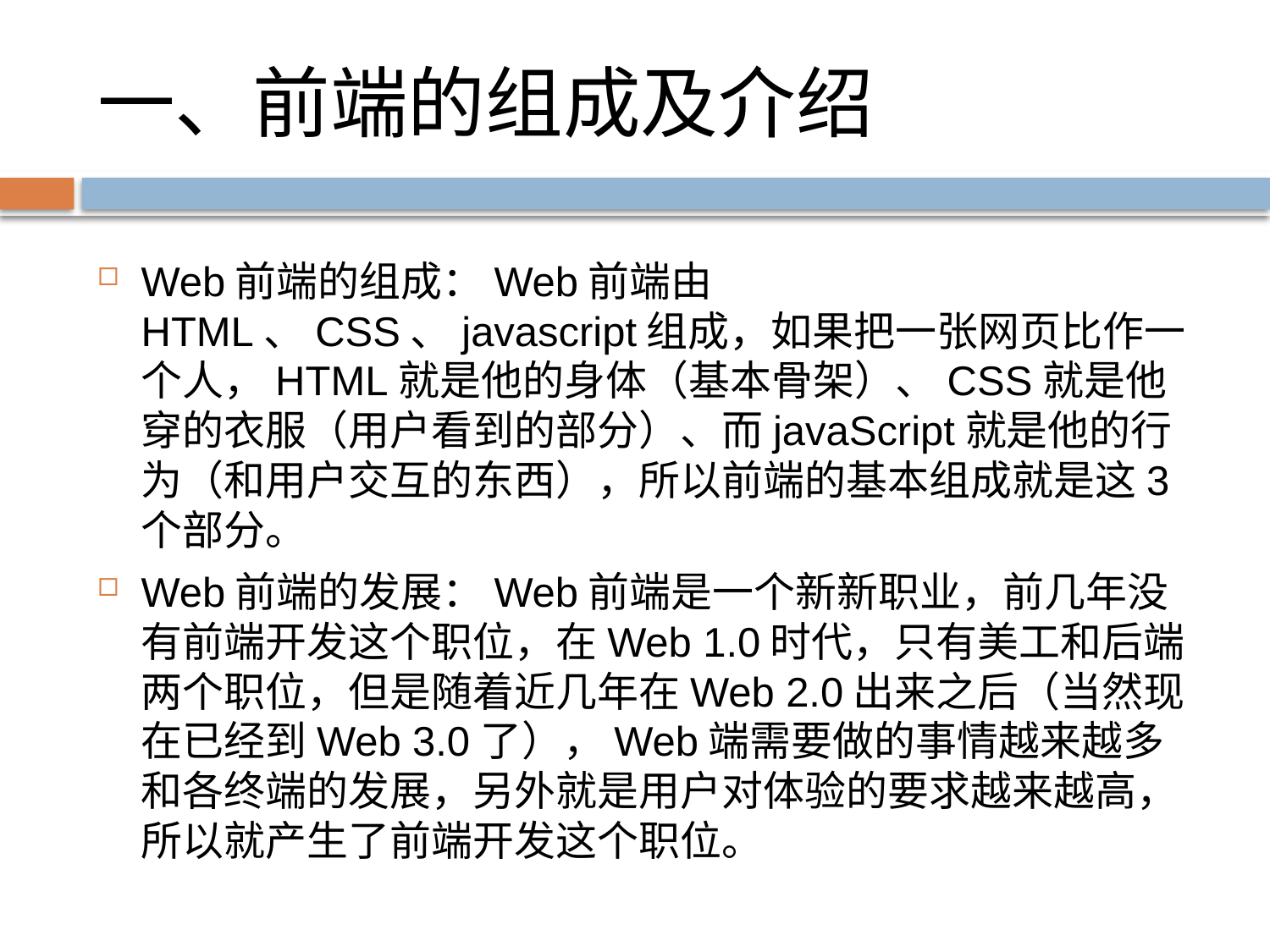

# 一、前端的组成及介绍
Web前端的组成：Web前端由HTML、CSS、javascript组成，如果把一张网页比作一个人，HTML就是他的身体（基本骨架）、CSS就是他穿的衣服（用户看到的部分）、而javaScript就是他的行为（和用户交互的东西），所以前端的基本组成就是这3个部分。
Web前端的发展：Web前端是一个新新职业，前几年没有前端开发这个职位，在Web 1.0时代，只有美工和后端两个职位，但是随着近几年在Web 2.0出来之后（当然现在已经到Web 3.0了），Web端需要做的事情越来越多和各终端的发展，另外就是用户对体验的要求越来越高，所以就产生了前端开发这个职位。